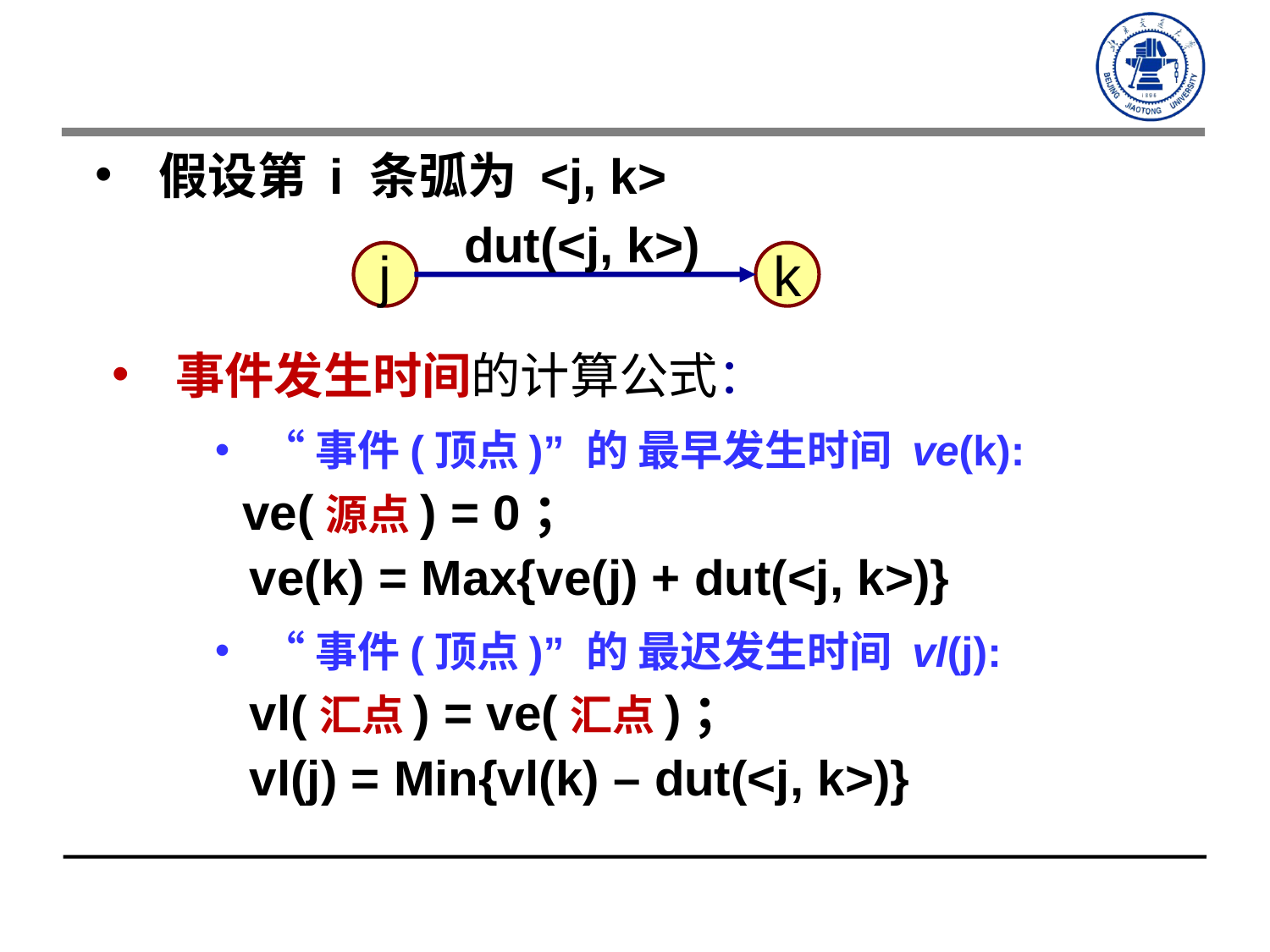

假设第 i 条弧为 <j, k>
dut(<j, k>)
j
k

事件发生时间的计算公式：
“事件(顶点)” 的 最早发生时间 ve(k):
           ve(源点) = 0；
          ve(k) = Max{ve(j) + dut(<j, k>)}
“事件(顶点)” 的 最迟发生时间 vl(j):
          vl(汇点) = ve(汇点)；
          vl(j) = Min{vl(k) – dut(<j, k>)}